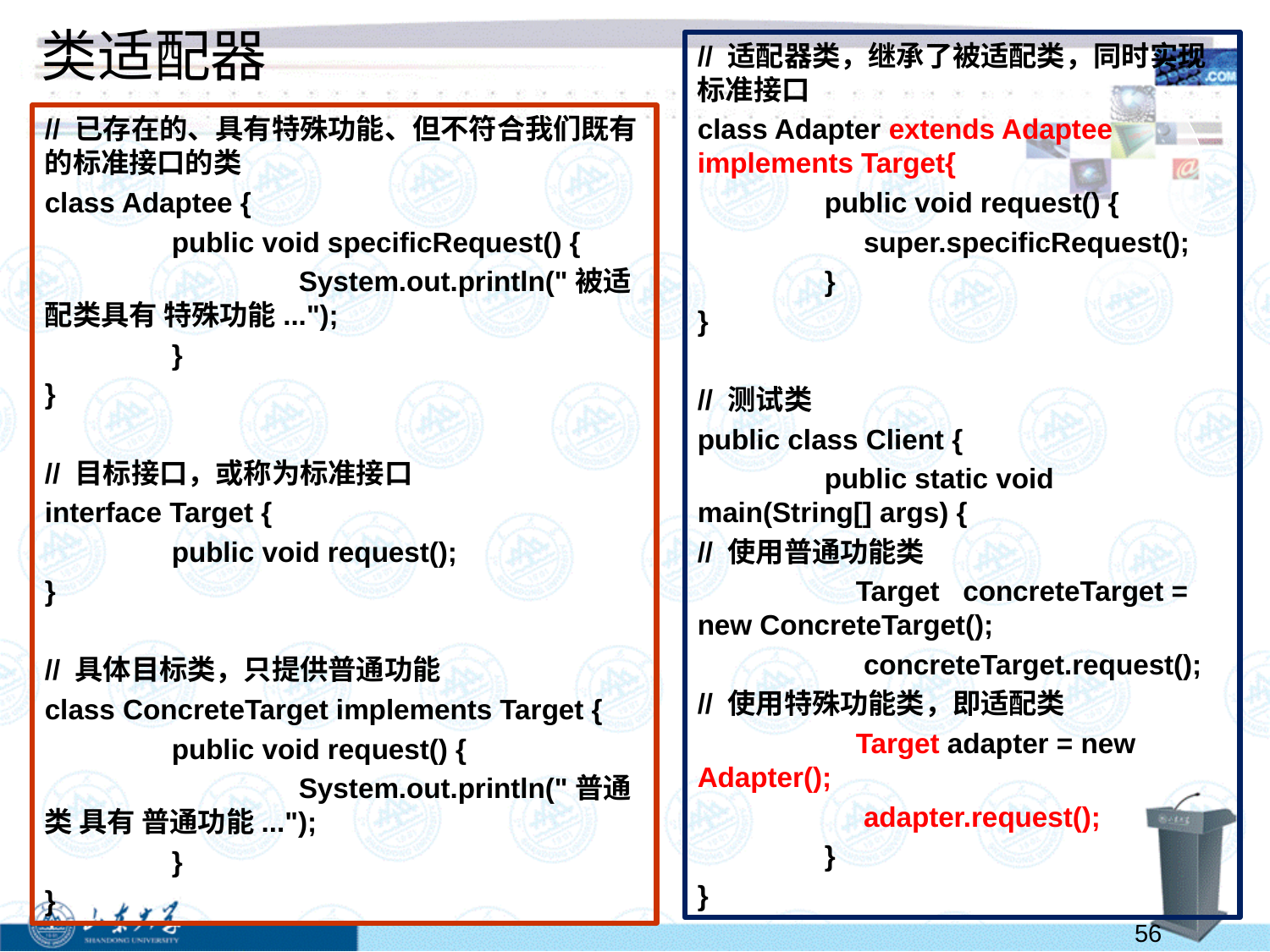

# 类适配器
// 适配器类，继承了被适配类，同时实现标准接口
class Adapter extends Adaptee implements Target{
	public void request() {
  	     super.specificRequest();
	}
}

// 测试类
public class Client {
	public static void main(String[] args) {
// 使用普通功能类
	    Target   concreteTarget = new ConcreteTarget();
	     concreteTarget.request();
// 使用特殊功能类，即适配类
	    Target adapter = new Adapter();
	     adapter.request();
	}
}
// 已存在的、具有特殊功能、但不符合我们既有的标准接口的类
class Adaptee {
	public void specificRequest() {
		System.out.println("被适配类具有 特殊功能...");
	}
}

// 目标接口，或称为标准接口
interface Target {
	public void request();
}

// 具体目标类，只提供普通功能
class ConcreteTarget implements Target {
	public void request() {
		System.out.println("普通类 具有 普通功能...");
	}
}
56